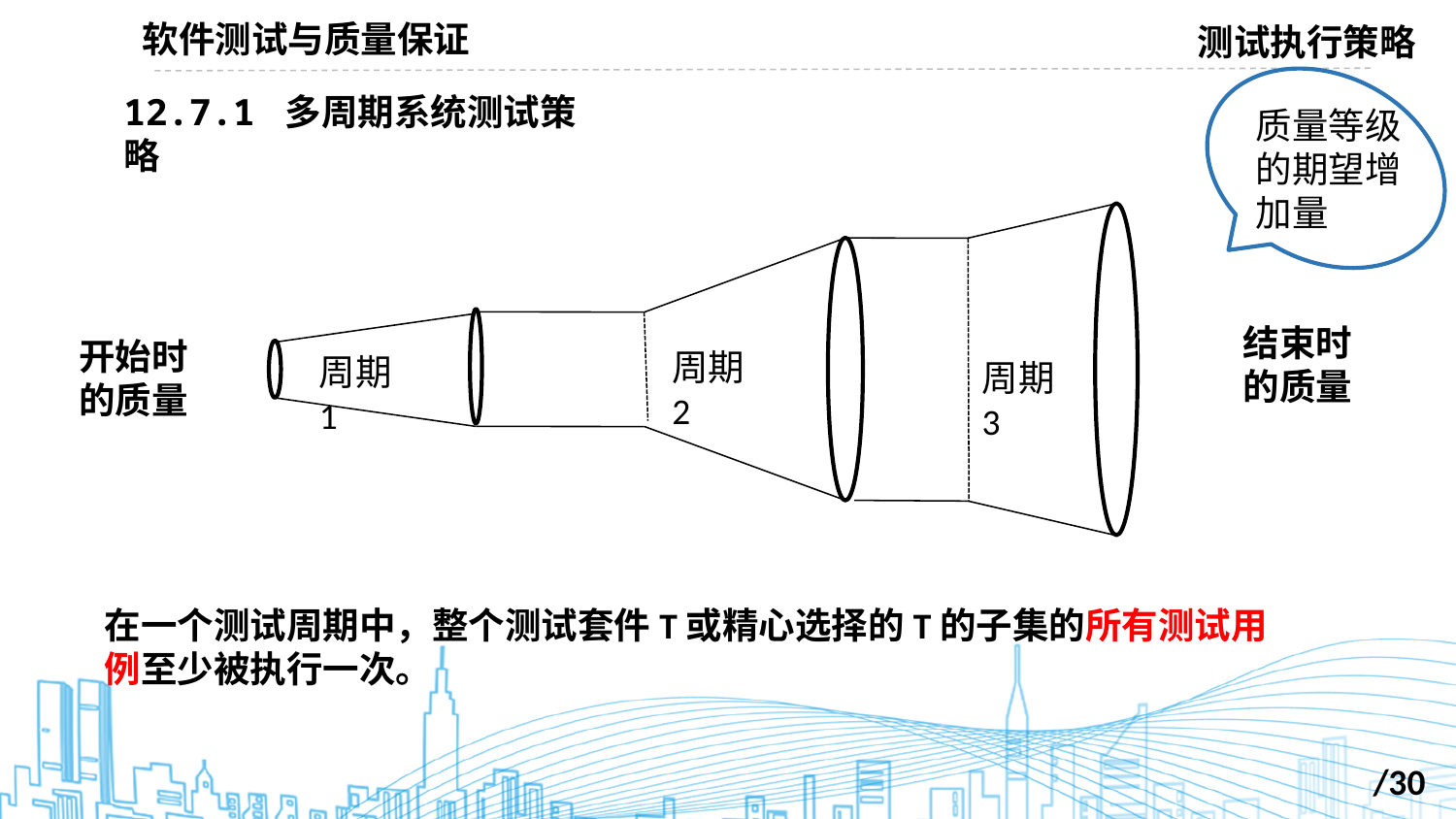

软件测试与质量保证
测试执行策略

12.7.1 多周期系统测试策略
质量等级的期望增加量

结束时的质量
开始时
的质量
周期2

周期1
周期3
在一个测试周期中，整个测试套件T或精心选择的T的子集的所有测试用例至少被执行一次。
8